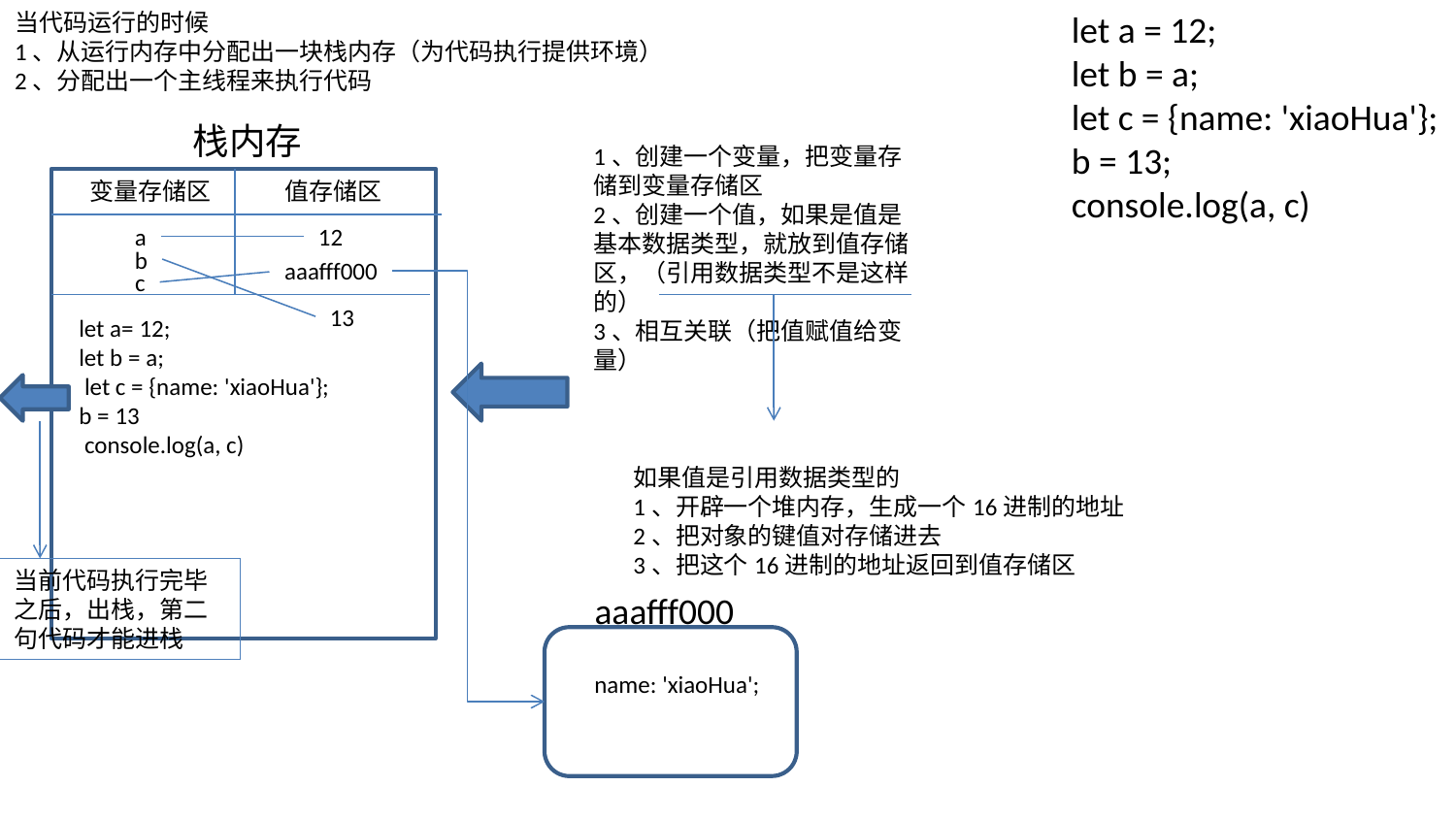

当代码运行的时候
1、从运行内存中分配出一块栈内存（为代码执行提供环境）
2、分配出一个主线程来执行代码
    let a = 12;
    let b = a;
    let c = {name: 'xiaoHua'};
    b = 13;
    console.log(a, c)

栈内存
1、创建一个变量，把变量存储到变量存储区
2、创建一个值，如果是值是基本数据类型，就放到值存储区，（引用数据类型不是这样的）
3、相互关联（把值赋值给变量）

变量存储区
值存储区
a
12
b
aaafff000
c
13
let a= 12;
let b = a;
 let c = {name: 'xiaoHua'};
b = 13
 console.log(a, c)

如果值是引用数据类型的
1、开辟一个堆内存，生成一个16进制的地址
2、把对象的键值对存储进去
3、把这个16进制的地址返回到值存储区
当前代码执行完毕之后，出栈，第二句代码才能进栈
aaafff000

name: 'xiaoHua';